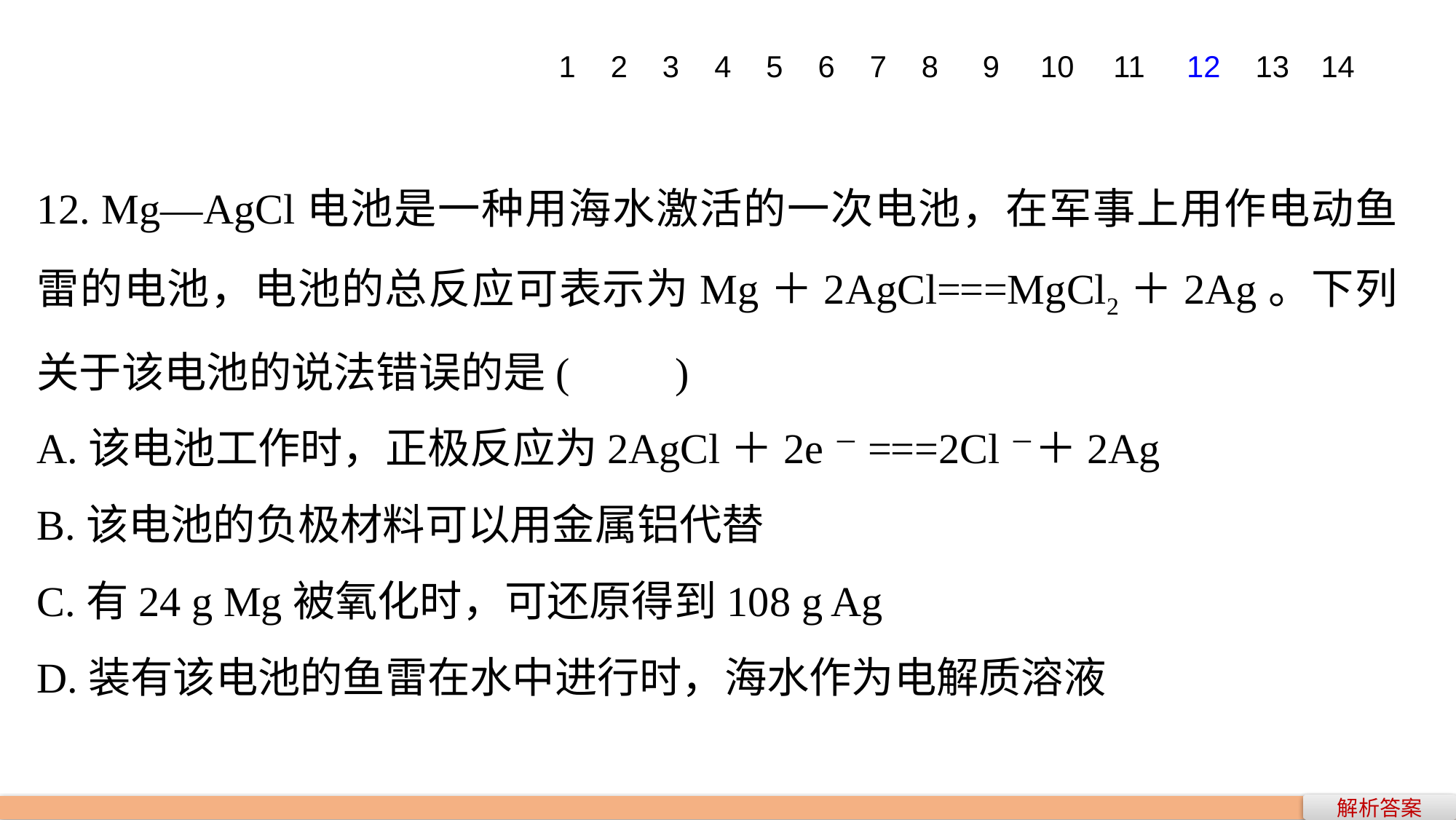

1
2
3
4
5
6
7
8
9
10
11
12
13
14
12. Mg—AgCl电池是一种用海水激活的一次电池，在军事上用作电动鱼雷的电池，电池的总反应可表示为Mg＋2AgCl===MgCl2＋2Ag。下列关于该电池的说法错误的是(　　)
A.该电池工作时，正极反应为2AgCl＋2e－===2Cl－＋2Ag
B.该电池的负极材料可以用金属铝代替
C.有24 g Mg被氧化时，可还原得到108 g Ag
D.装有该电池的鱼雷在水中进行时，海水作为电解质溶液
解析答案